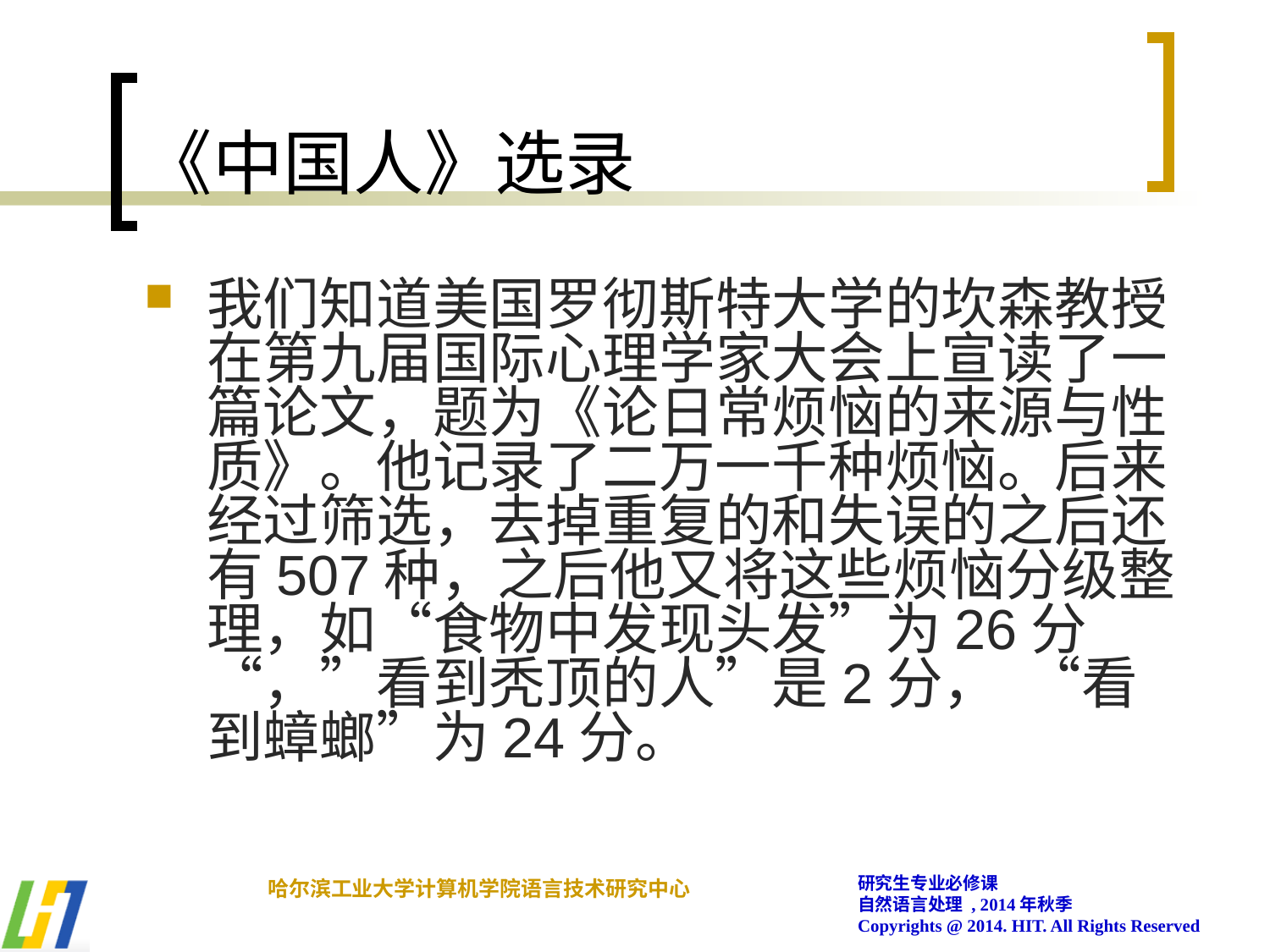

# 《中国人》选录
我们知道美国罗彻斯特大学的坎森教授在第九届国际心理学家大会上宣读了一篇论文，题为《论日常烦恼的来源与性质》。他记录了二万一千种烦恼。后来经过筛选，去掉重复的和失误的之后还有507种，之后他又将这些烦恼分级整理，如“食物中发现头发”为26分“，”看到秃顶的人”是2分，  “看到蟑螂”为24分。
研究生专业必修课
自然语言处理 , 2014年秋季
Copyrights @ 2014. HIT. All Rights Reserved
哈尔滨工业大学计算机学院语言技术研究中心